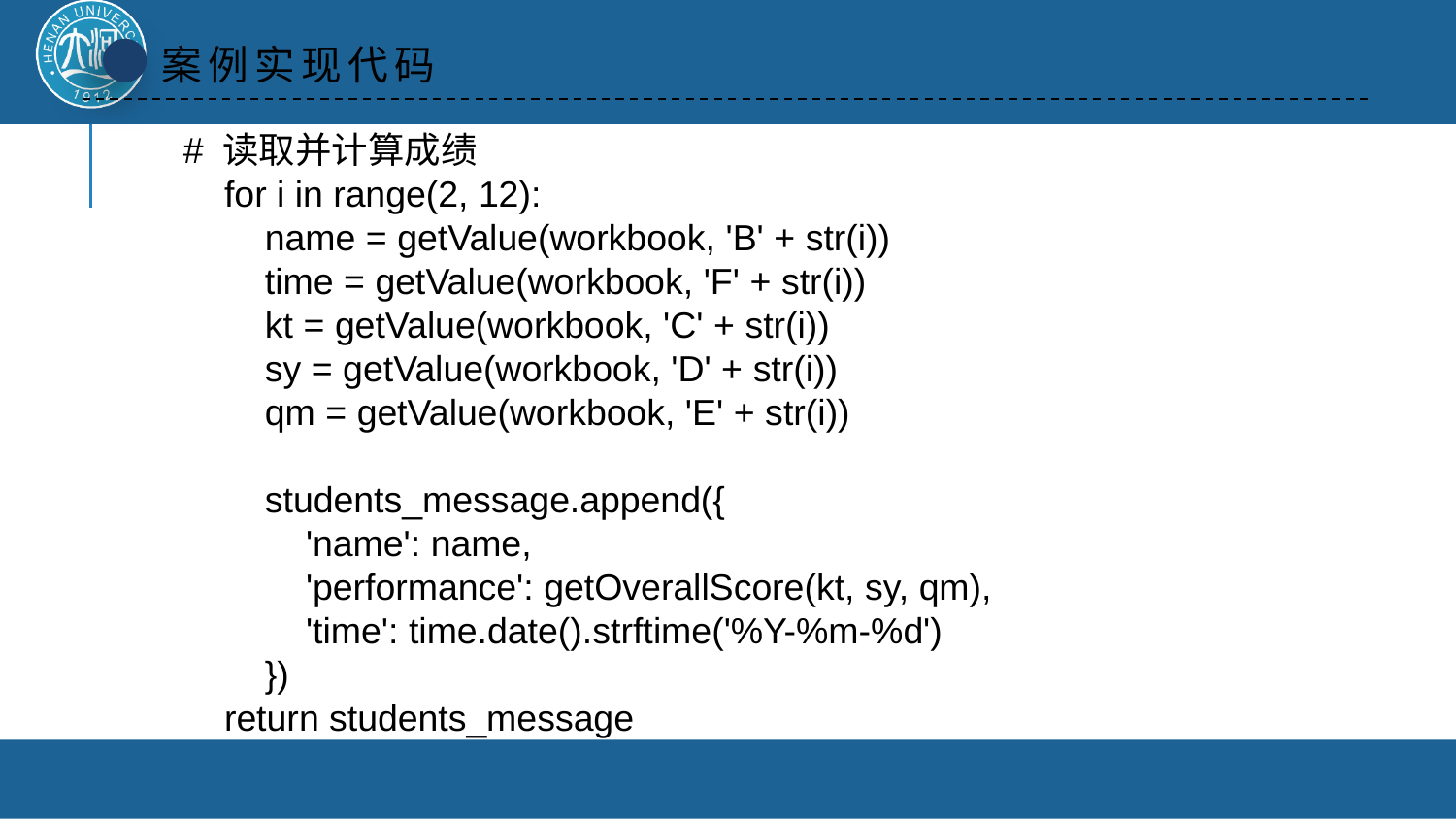

案例实现代码

# 读取并计算成绩
    for i in range(2, 12):
        name = getValue(workbook, 'B' + str(i))
        time = getValue(workbook, 'F' + str(i))
        kt = getValue(workbook, 'C' + str(i))
        sy = getValue(workbook, 'D' + str(i))
        qm = getValue(workbook, 'E' + str(i))

        students_message.append({
            'name': name,
            'performance': getOverallScore(kt, sy, qm),
            'time': time.date().strftime('%Y-%m-%d')
        })
    return students_message